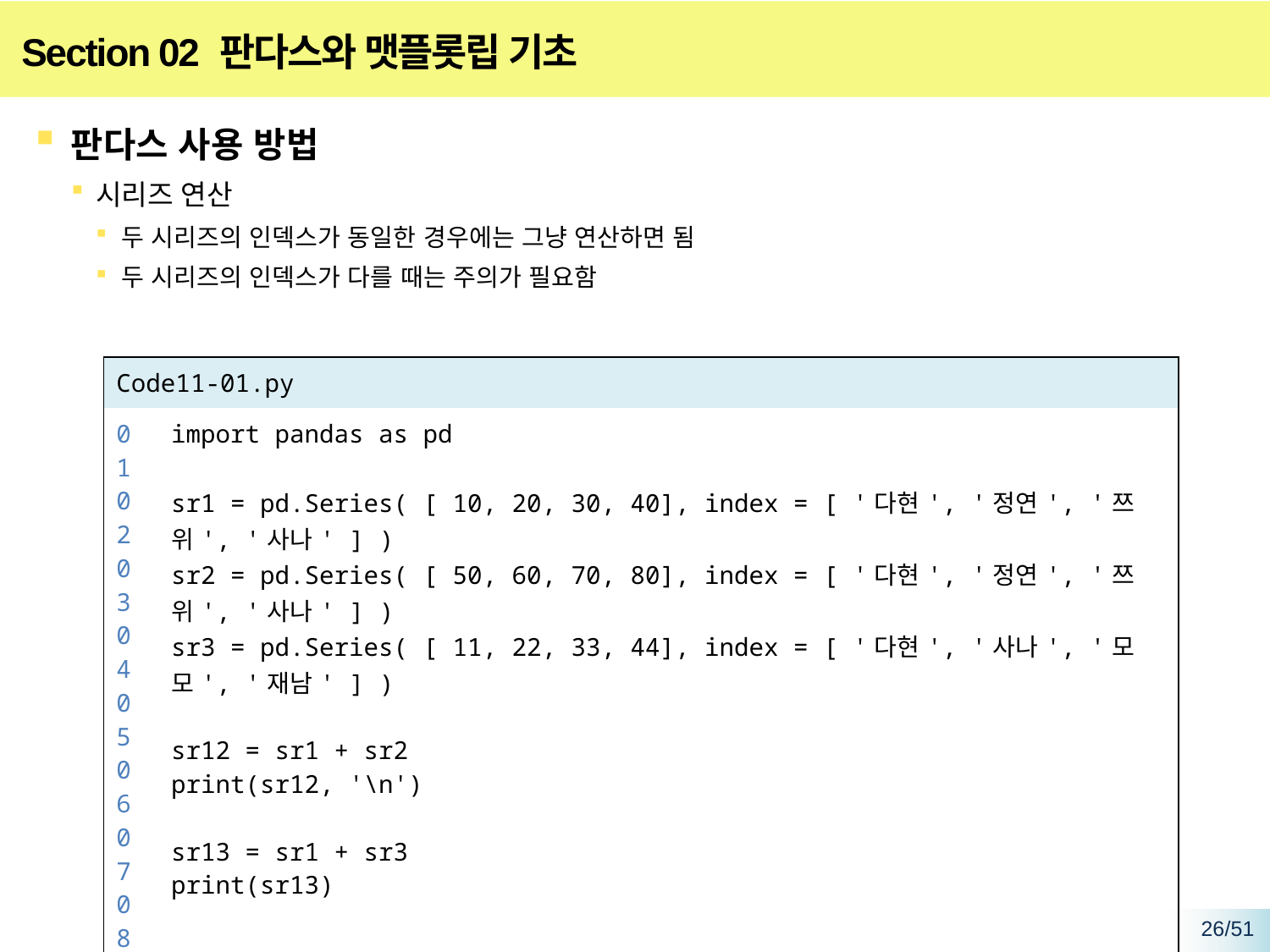

# Section 02 판다스와 맷플롯립 기초
판다스 사용 방법
시리즈 연산
두 시리즈의 인덱스가 동일한 경우에는 그냥 연산하면 됨
두 시리즈의 인덱스가 다를 때는 주의가 필요함
| Code11-01.py |  |
| --- | --- |
| 01 02 03 04 05 06 07 08 09 10 11 | import pandas as pd sr1 = pd.Series( [ 10, 20, 30, 40], index = [ '다현', '정연', '쯔위', '사나' ] ) sr2 = pd.Series( [ 50, 60, 70, 80], index = [ '다현', '정연', '쯔위', '사나' ] ) sr3 = pd.Series( [ 11, 22, 33, 44], index = [ '다현', '사나', '모모', '재남' ] ) sr12 = sr1 + sr2 print(sr12, '\n') sr13 = sr1 + sr3 print(sr13) |